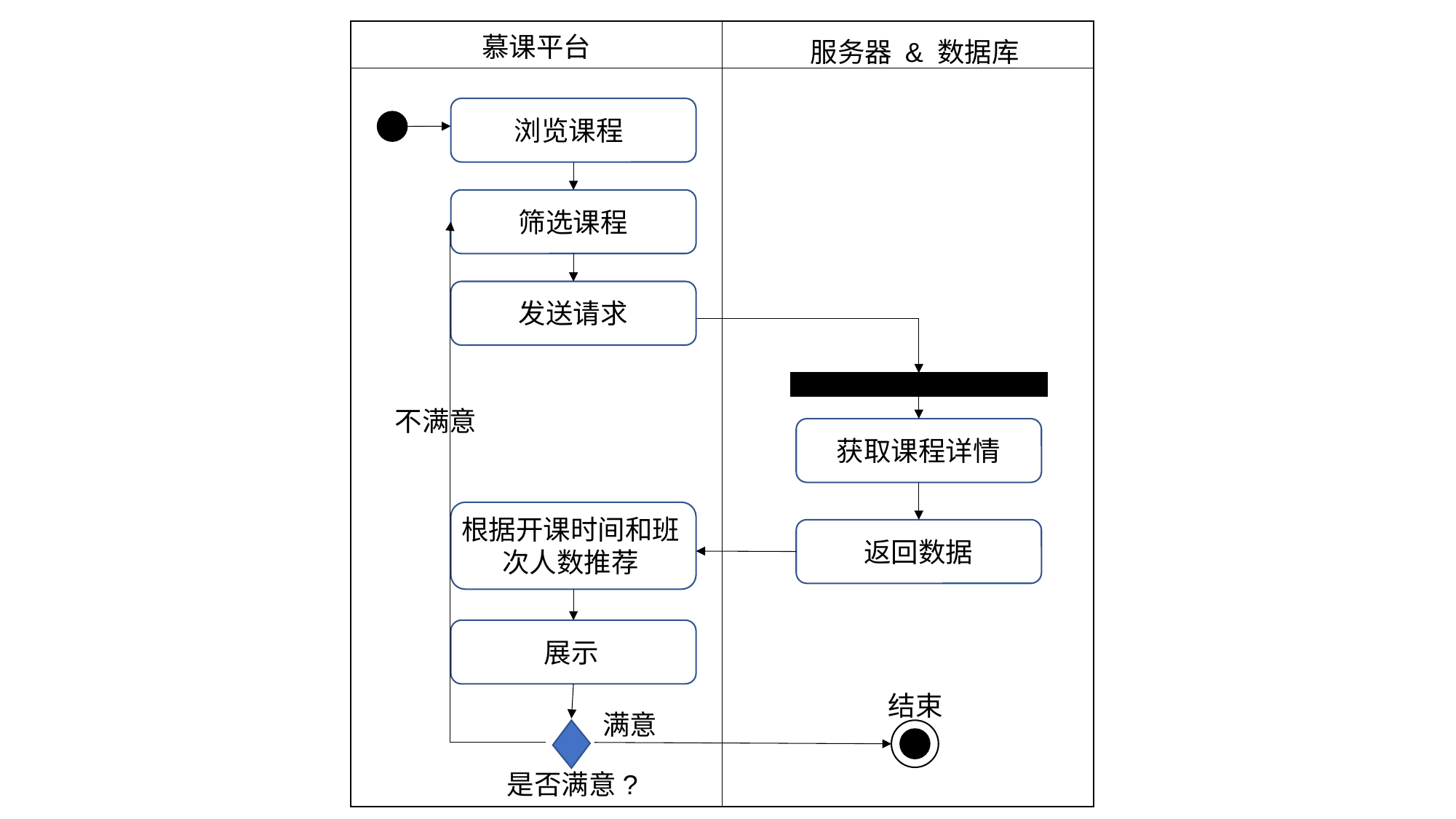

慕课平台
服务器 & 数据库

浏览课程

筛选课程

发送请求

不满意

获取课程详情

根据开课时间和班次人数推荐

返回数据

展示
结束
满意

是否满意?